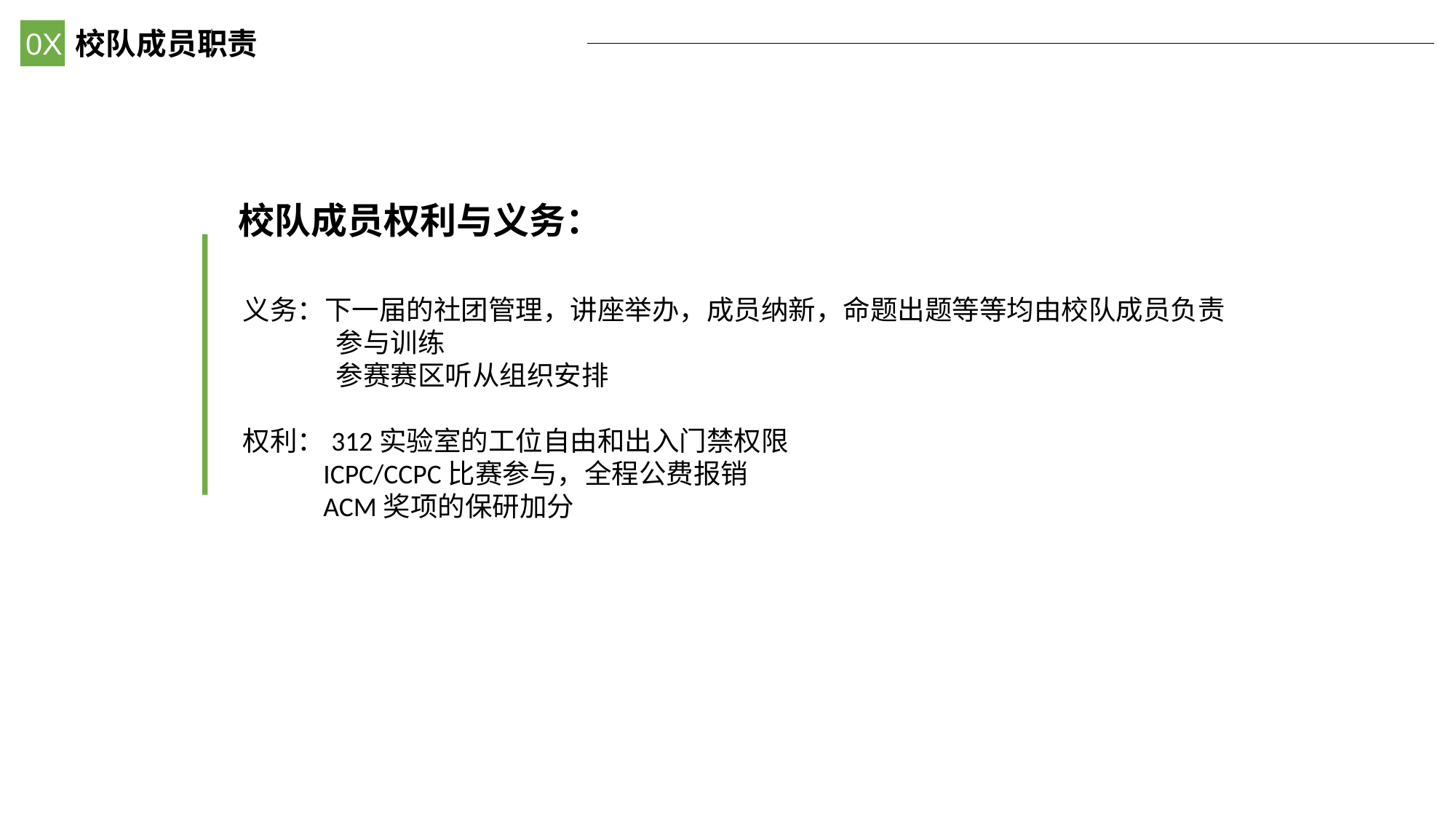

0X
校队成员职责

校队成员权利与义务：

义务：下一届的社团管理，讲座举办，成员纳新，命题出题等等均由校队成员负责
              参与训练
              参赛赛区听从组织安排

权利：312实验室的工位自由和出入门禁权限
             ICPC/CCPC比赛参与，全程公费报销
             ACM奖项的保研加分